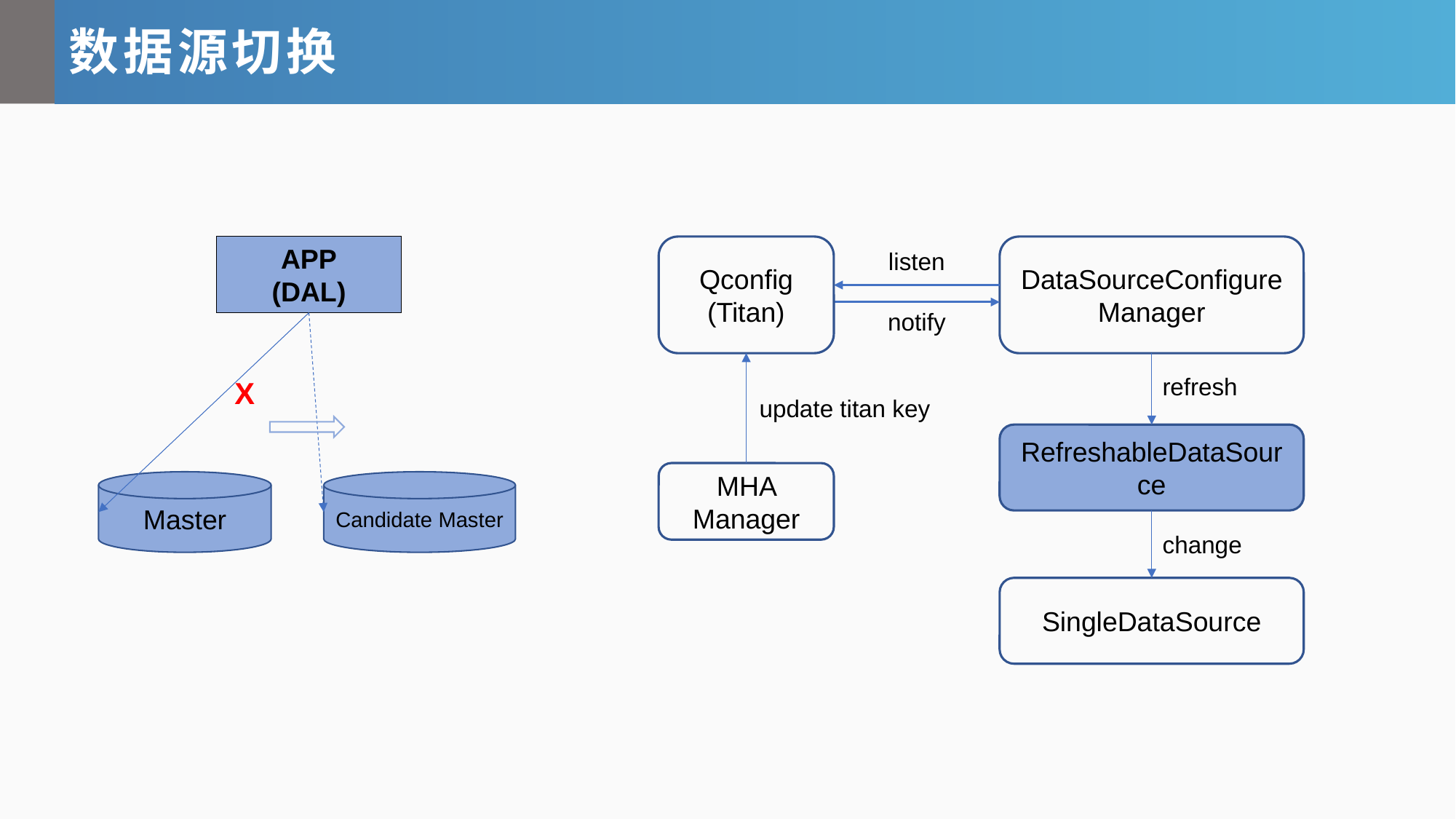

数据源切换
APP
(DAL)
Qconfig
(Titan)
DataSourceConfigureManager
listen
notify
refresh
X
update titan key

RefreshableDataSource
MHA Manager
Master
Candidate Master
change
SingleDataSource